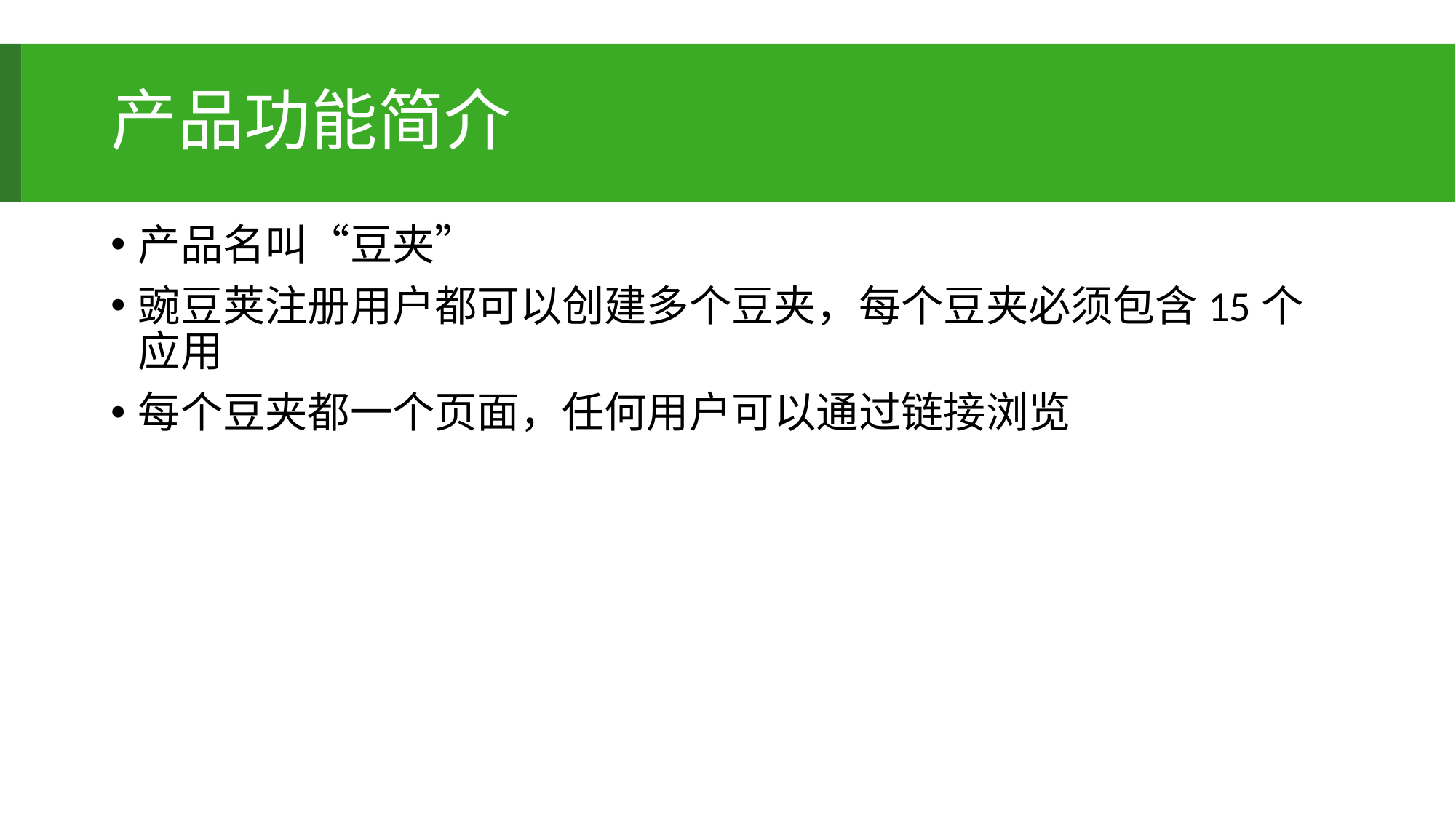

# 产品功能简介
产品名叫“豆夹”
豌豆荚注册用户都可以创建多个豆夹，每个豆夹必须包含15个应用
每个豆夹都一个页面，任何用户可以通过链接浏览